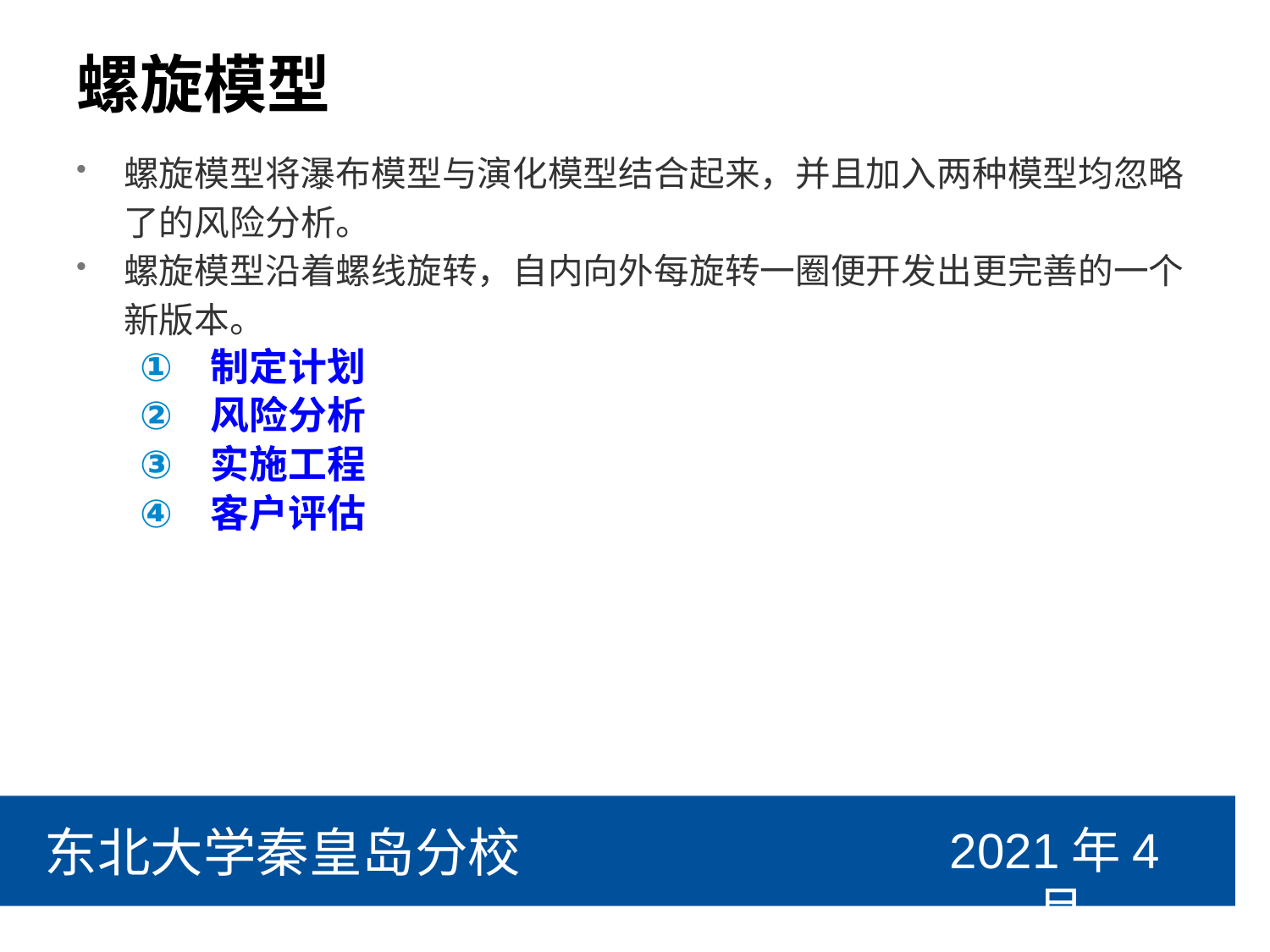

# 螺旋模型
螺旋模型将瀑布模型与演化模型结合起来，并且加入两种模型均忽略了的风险分析。
螺旋模型沿着螺线旋转，自内向外每旋转一圈便开发出更完善的一个新版本。
 制定计划
 风险分析
 实施工程
 客户评估